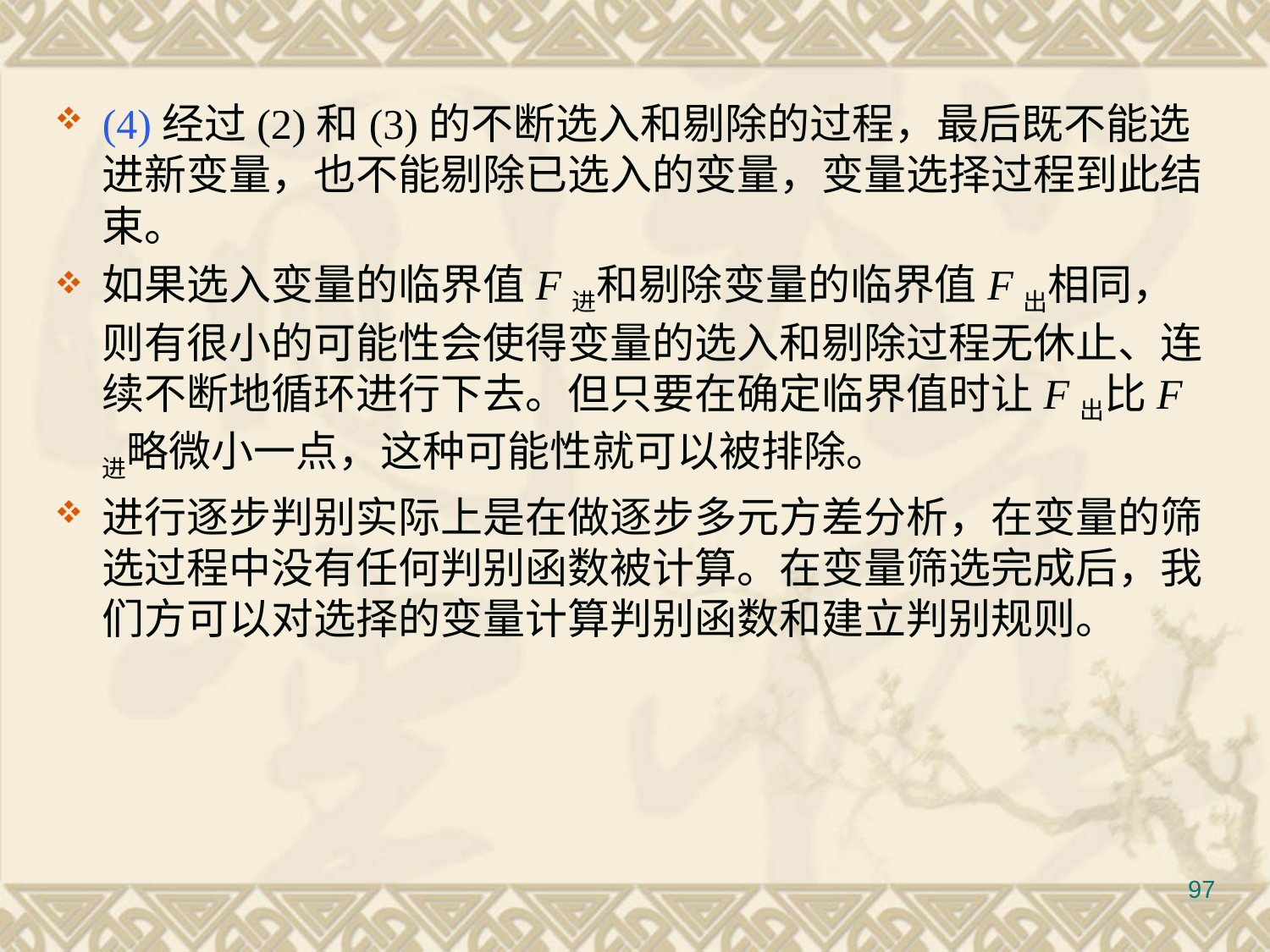

#
(4)经过(2)和(3)的不断选入和剔除的过程，最后既不能选进新变量，也不能剔除已选入的变量，变量选择过程到此结束。
如果选入变量的临界值F进和剔除变量的临界值F出相同，则有很小的可能性会使得变量的选入和剔除过程无休止、连续不断地循环进行下去。但只要在确定临界值时让F出比F进略微小一点，这种可能性就可以被排除。
进行逐步判别实际上是在做逐步多元方差分析，在变量的筛选过程中没有任何判别函数被计算。在变量筛选完成后，我们方可以对选择的变量计算判别函数和建立判别规则。
97